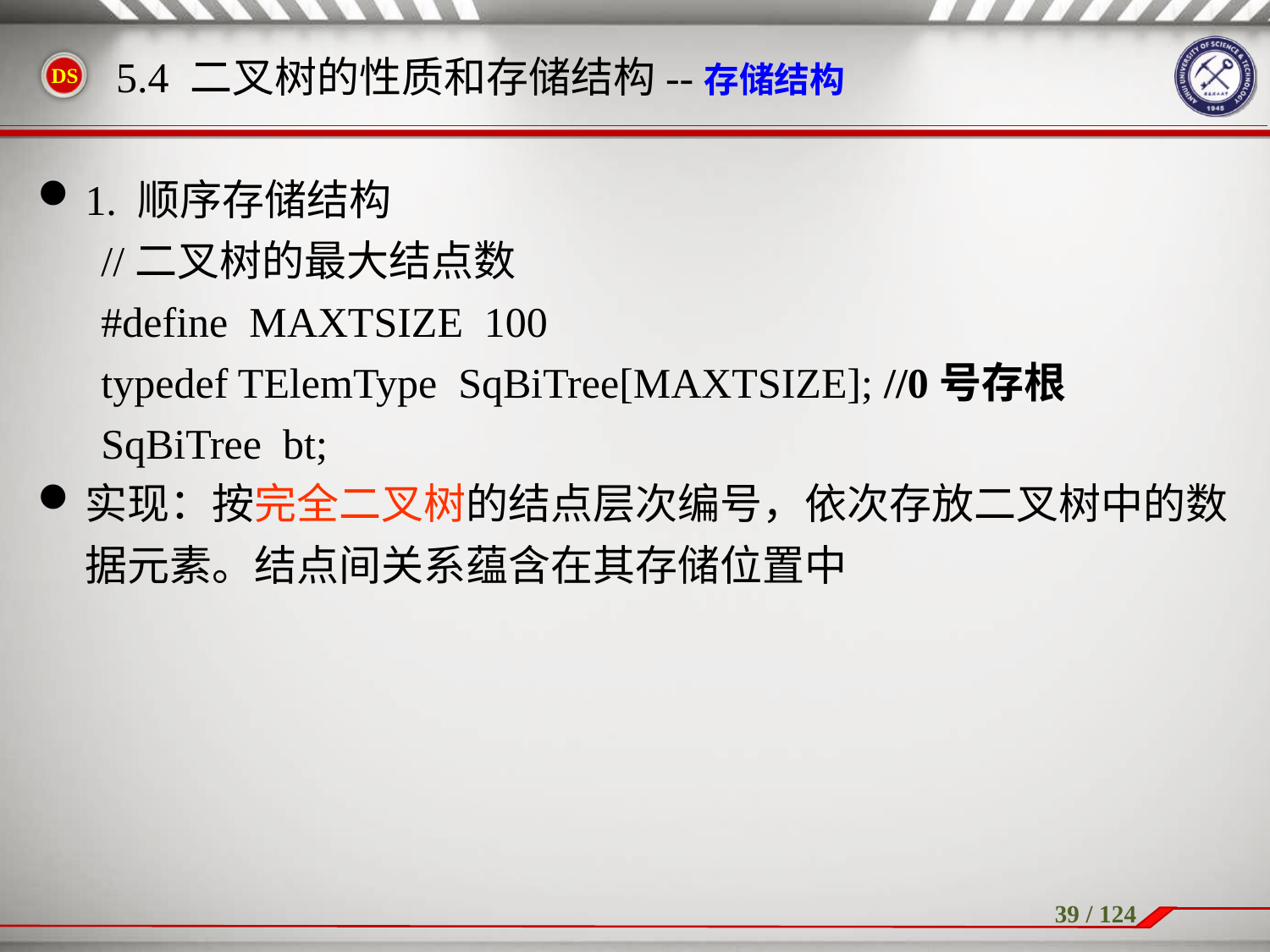

1. 顺序存储结构
//二叉树的最大结点数
#define  MAXTSIZE  100
typedef TElemType  SqBiTree[MAXTSIZE]; //0号存根
SqBiTree  bt;
实现：按完全二叉树的结点层次编号，依次存放二叉树中的数据元素。结点间关系蕴含在其存储位置中
5.4 二叉树的性质和存储结构--存储结构